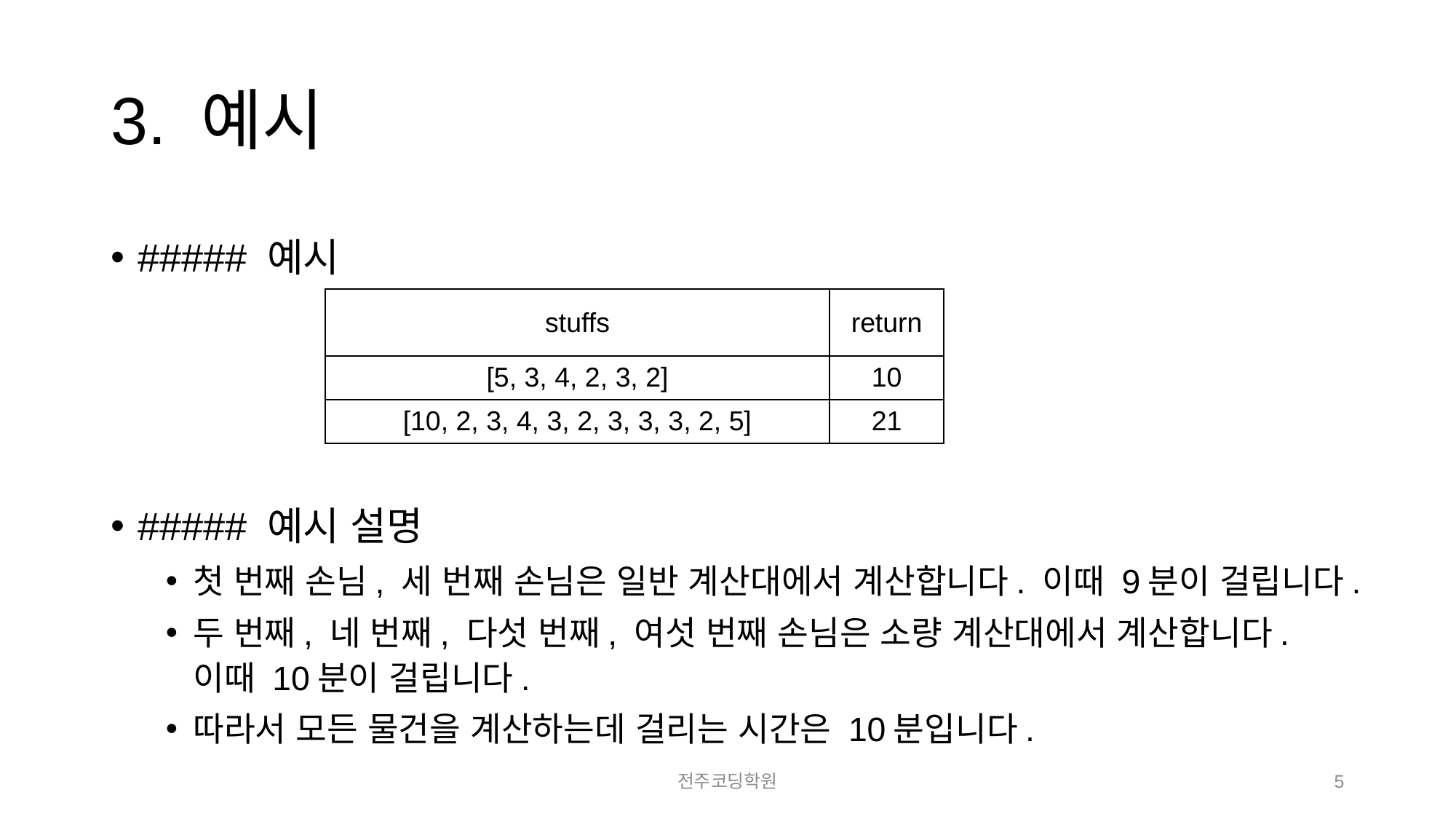

# 3. 예시
##### 예시

##### 예시 설명
첫 번째 손님, 세 번째 손님은 일반 계산대에서 계산합니다. 이때 9분이 걸립니다.
두 번째, 네 번째, 다섯 번째, 여섯 번째 손님은 소량 계산대에서 계산합니다. 이때 10분이 걸립니다.
따라서 모든 물건을 계산하는데 걸리는 시간은 10분입니다.
| stuffs | return |
| --- | --- |
| [5, 3, 4, 2, 3, 2] | 10 |
| [10, 2, 3, 4, 3, 2, 3, 3, 3, 2, 5] | 21 |
전주코딩학원
5